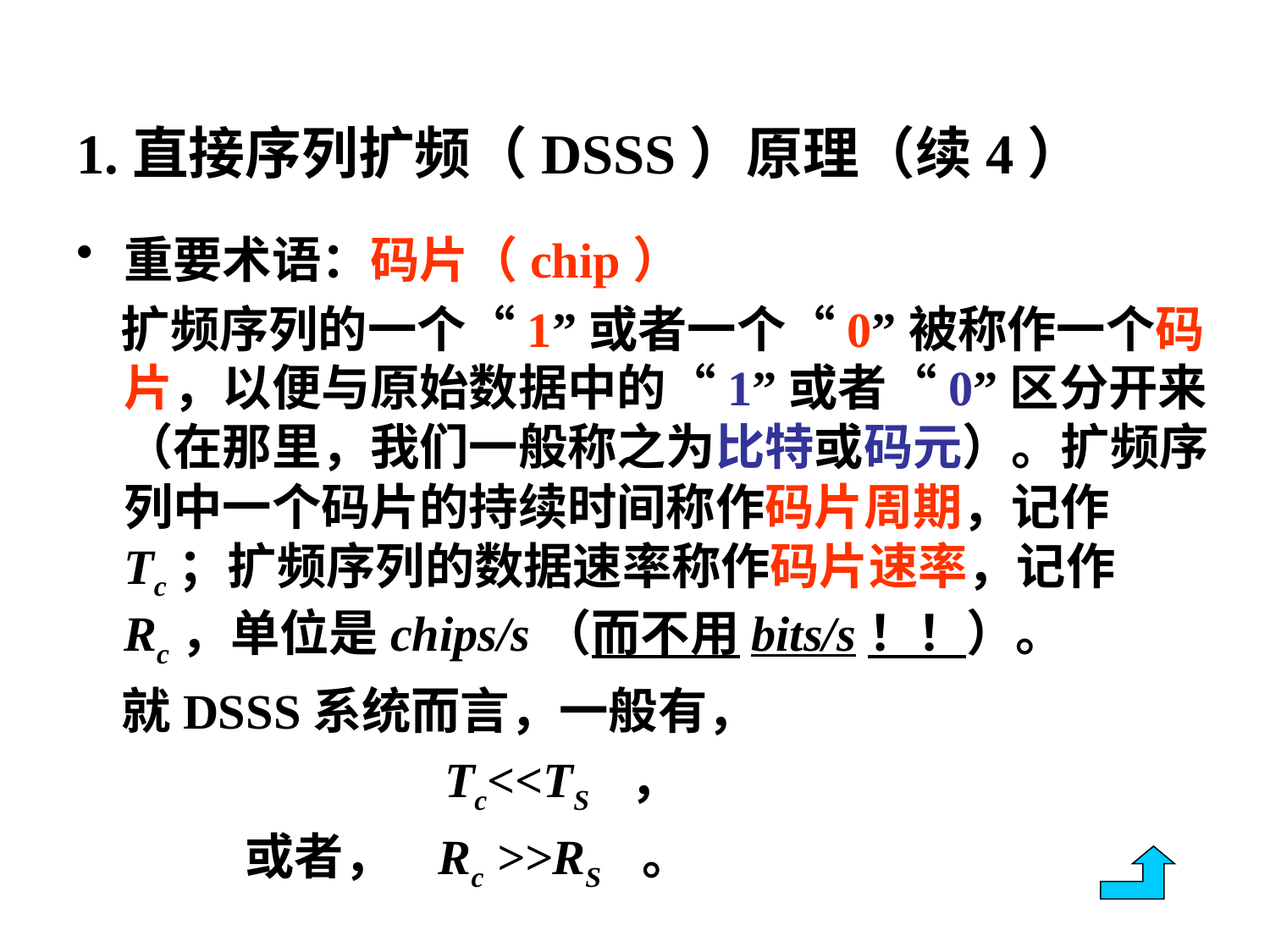

# 1.直接序列扩频（DSSS）原理（续4）
重要术语：码片（chip）
   扩频序列的一个“1”或者一个“0”被称作一个码片，以便与原始数据中的“1”或者“0”区分开来（在那里，我们一般称之为比特或码元）。扩频序列中一个码片的持续时间称作码片周期，记作Tc；扩频序列的数据速率称作码片速率，记作Rc，单位是chips/s（而不用bits/s！！）。
   就DSSS系统而言，一般有，
                              Tc<<TS    ，
              或者，   Rc >>RS    。